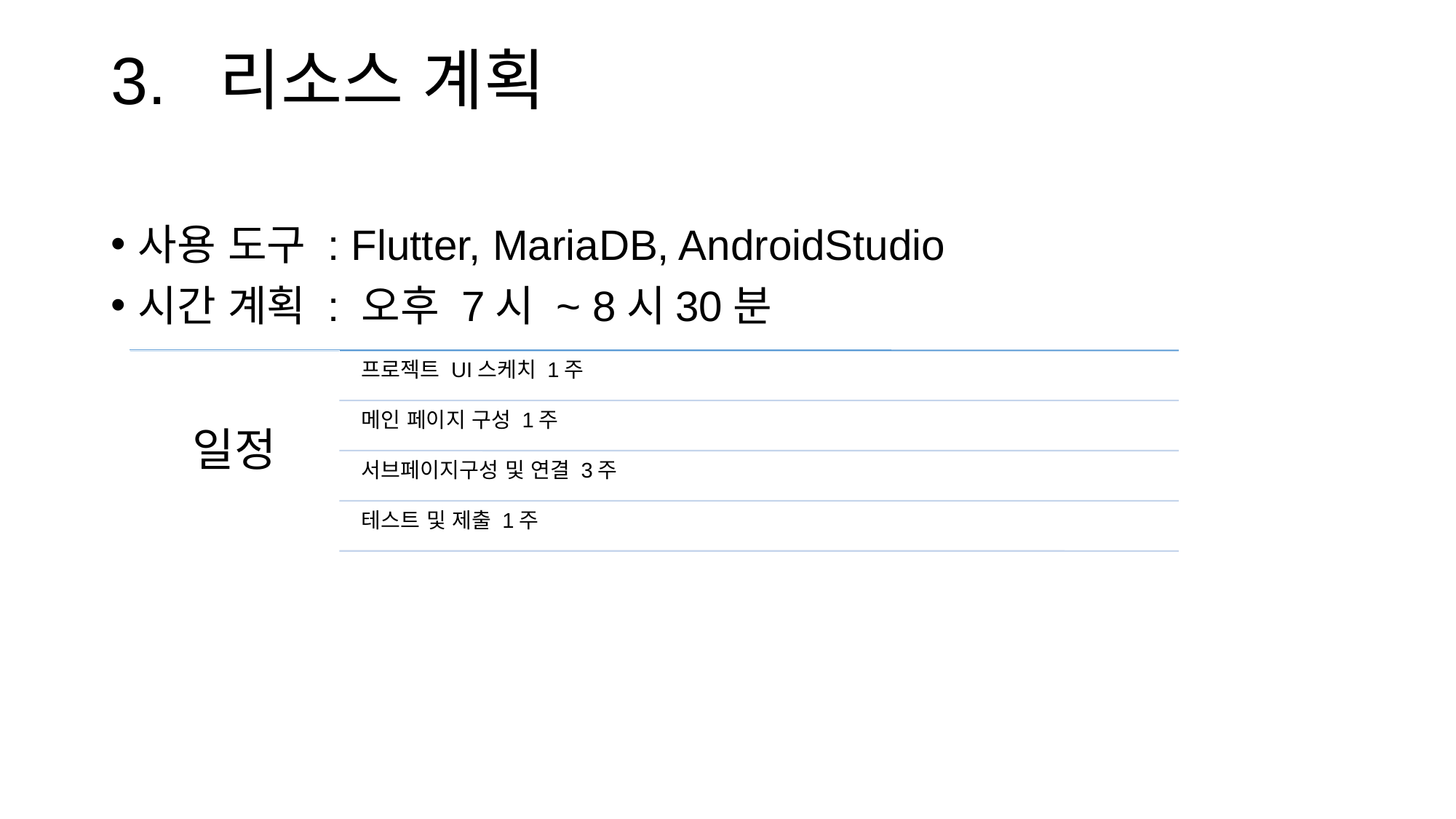

# 3.  리소스 계획
사용 도구 : Flutter, MariaDB, AndroidStudio
시간 계획 : 오후 7시 ~ 8시30분
일정
프로젝트 UI스케치 1주
메인 페이지 구성 1주
서브페이지구성 및 연결 3주
테스트 및 제출 1주